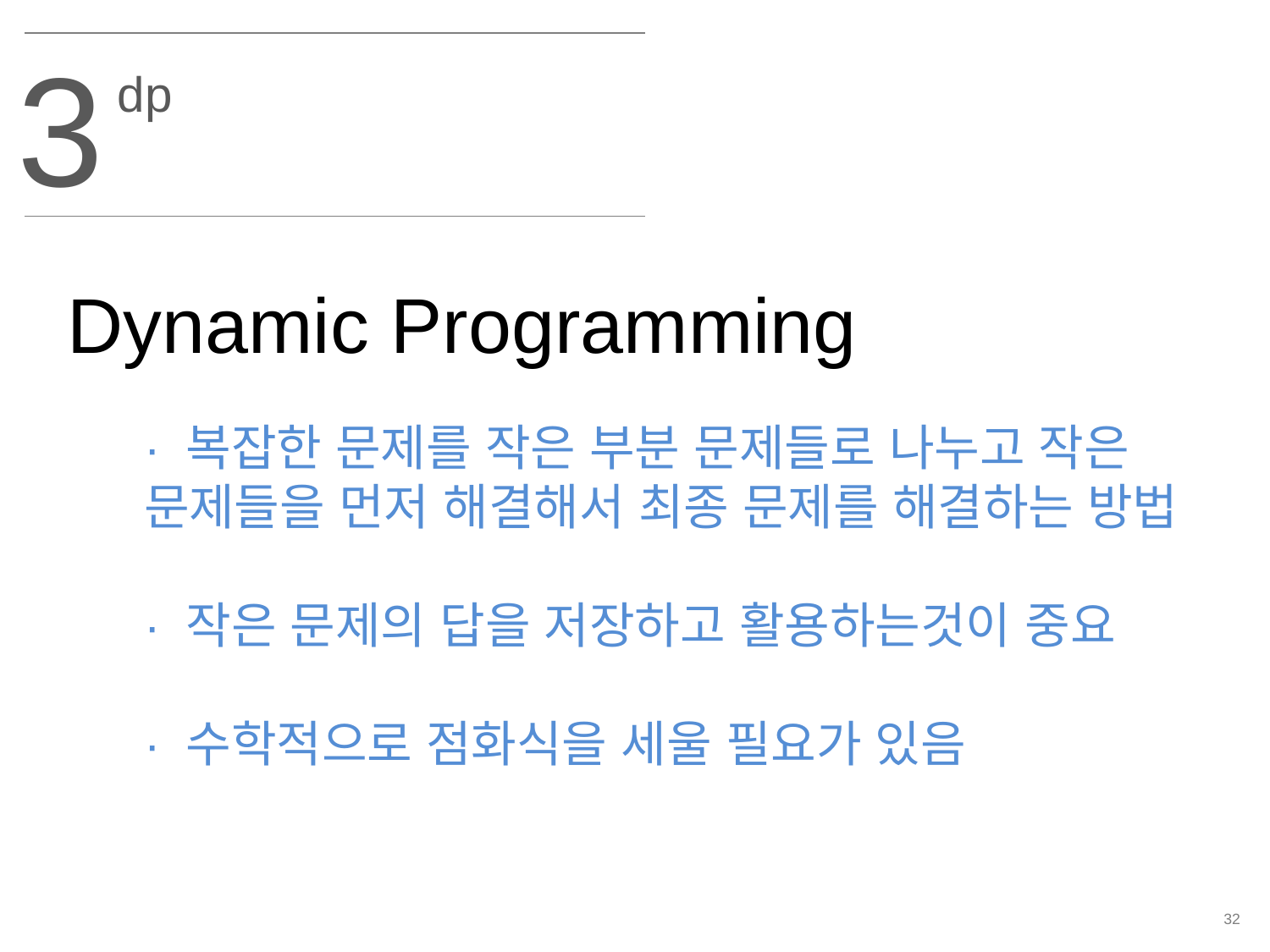

3
dp
Dynamic Programming
· 복잡한 문제를 작은 부분 문제들로 나누고 작은 문제들을 먼저 해결해서 최종 문제를 해결하는 방법

· 작은 문제의 답을 저장하고 활용하는것이 중요

· 수학적으로 점화식을 세울 필요가 있음